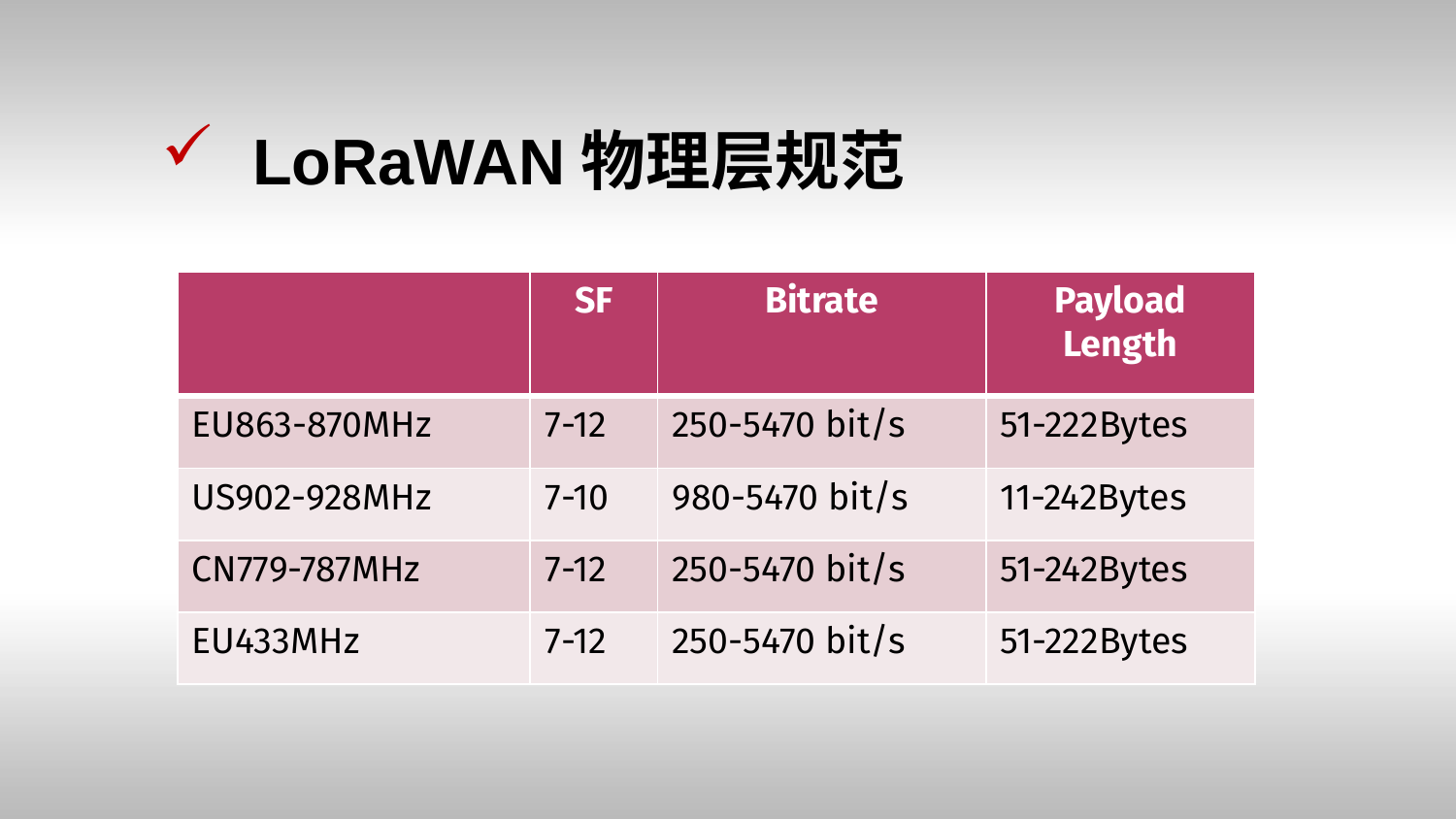

LoRaWAN物理层规范
|  | SF | Bitrate | Payload Length |
| --- | --- | --- | --- |
| EU863-870MHz | 7-12 | 250-5470 bit/s | 51-222Bytes |
| US902-928MHz | 7-10 | 980-5470 bit/s | 11-242Bytes |
| CN779-787MHz | 7-12 | 250-5470 bit/s | 51-242Bytes |
| EU433MHz | 7-12 | 250-5470 bit/s | 51-222Bytes |